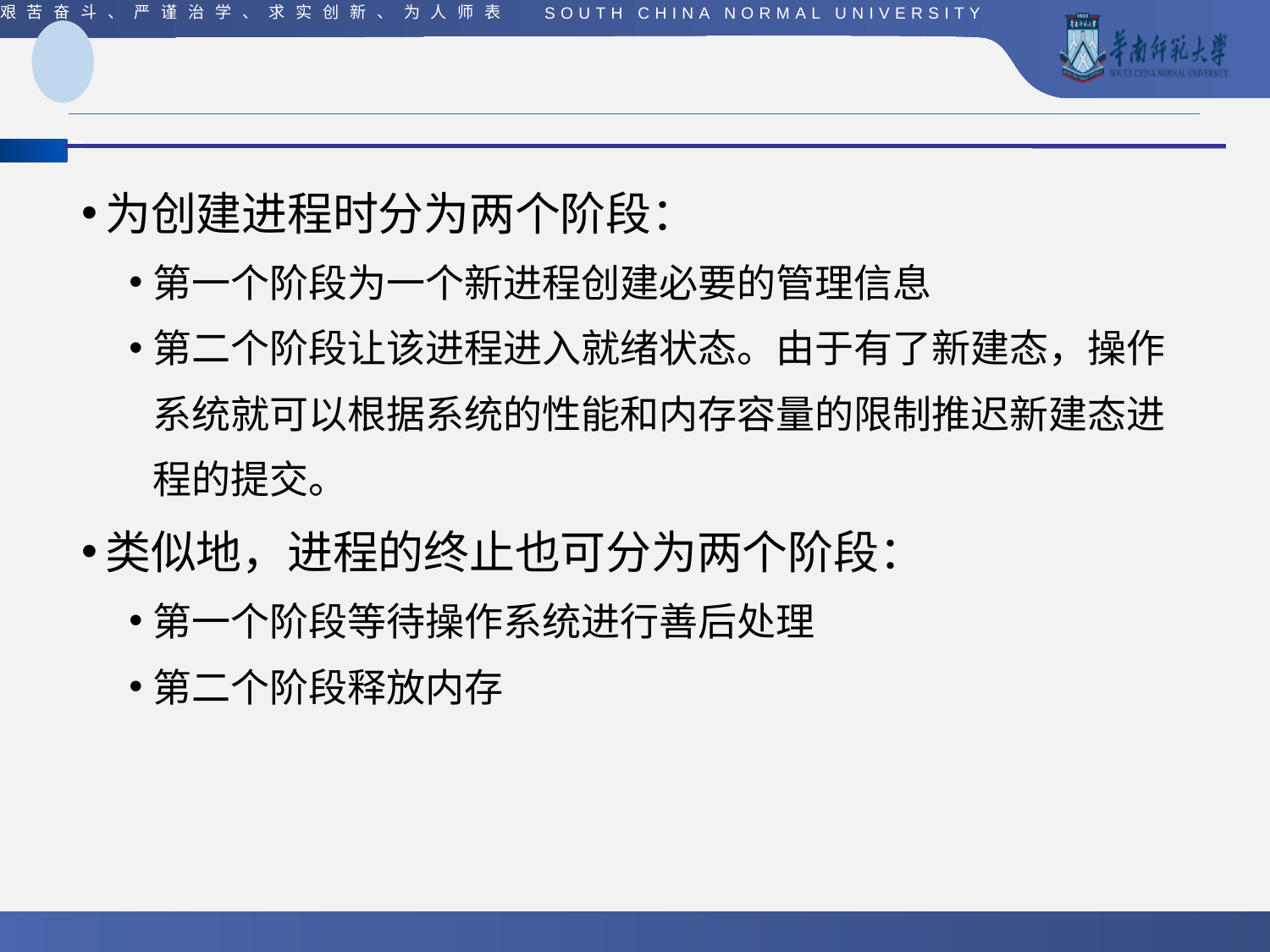

#
为创建进程时分为两个阶段：
第一个阶段为一个新进程创建必要的管理信息
第二个阶段让该进程进入就绪状态。由于有了新建态，操作系统就可以根据系统的性能和内存容量的限制推迟新建态进程的提交。
类似地，进程的终止也可分为两个阶段：
第一个阶段等待操作系统进行善后处理
第二个阶段释放内存

21